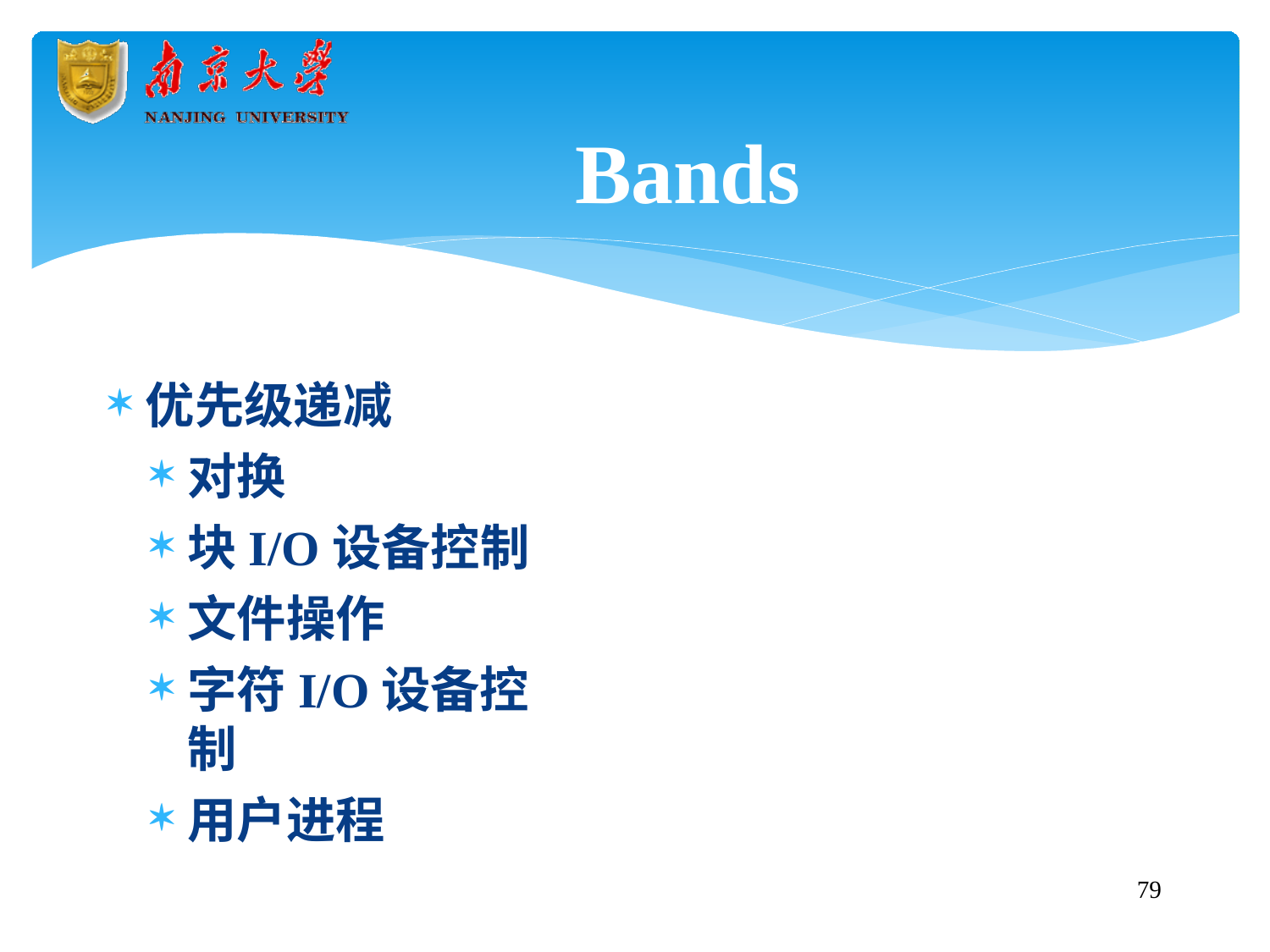

# Bands
优先级递减
对换
块I/O设备控制
文件操作
字符I/O设备控制
用户进程
79